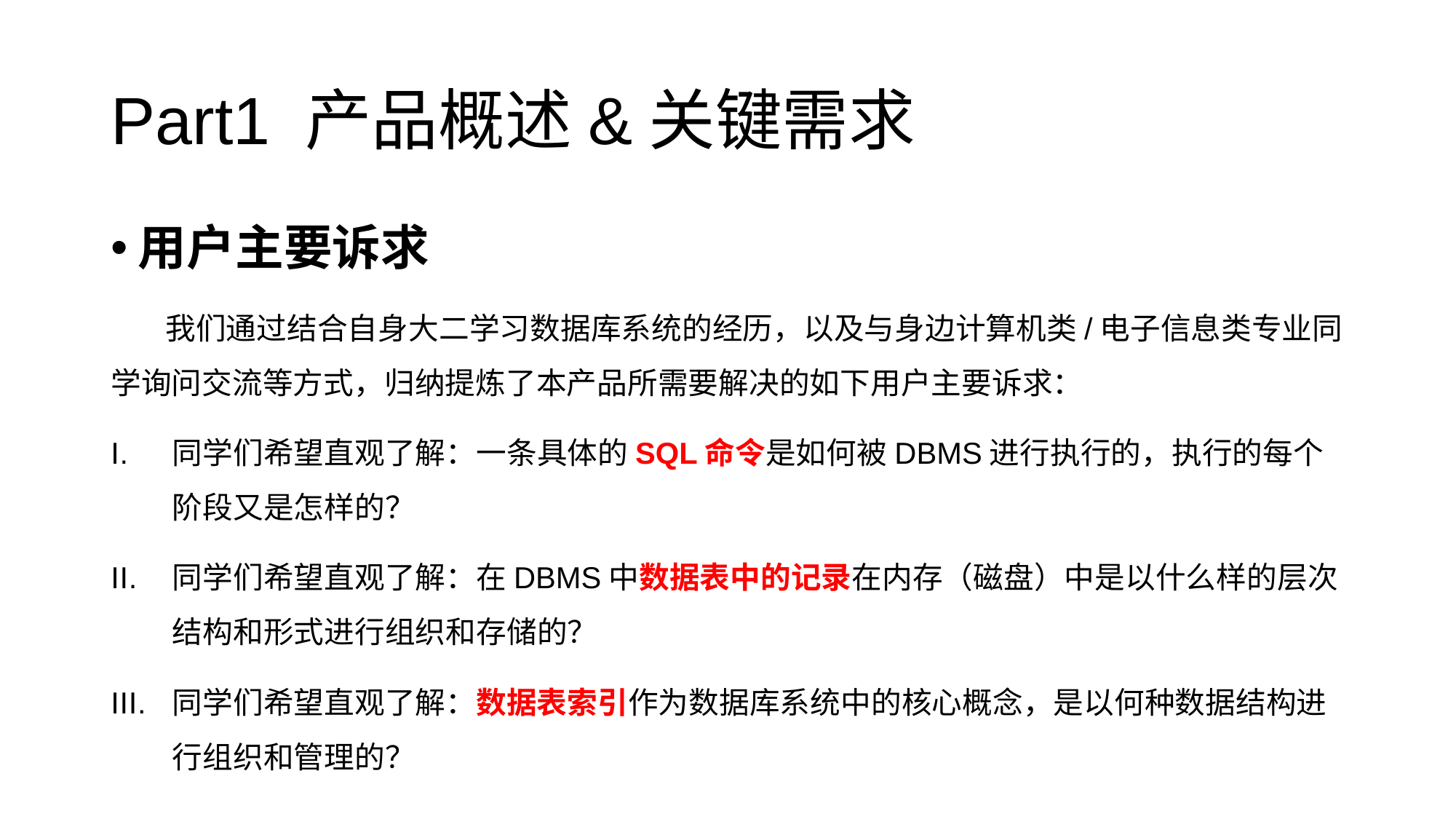

# Part1 产品概述&关键需求
用户主要诉求
我们通过结合自身大二学习数据库系统的经历，以及与身边计算机类/电子信息类专业同学询问交流等方式，归纳提炼了本产品所需要解决的如下用户主要诉求：
同学们希望直观了解：一条具体的SQL命令是如何被DBMS进行执行的，执行的每个阶段又是怎样的？
同学们希望直观了解：在DBMS中数据表中的记录在内存（磁盘）中是以什么样的层次结构和形式进行组织和存储的？
同学们希望直观了解：数据表索引作为数据库系统中的核心概念，是以何种数据结构进行组织和管理的？